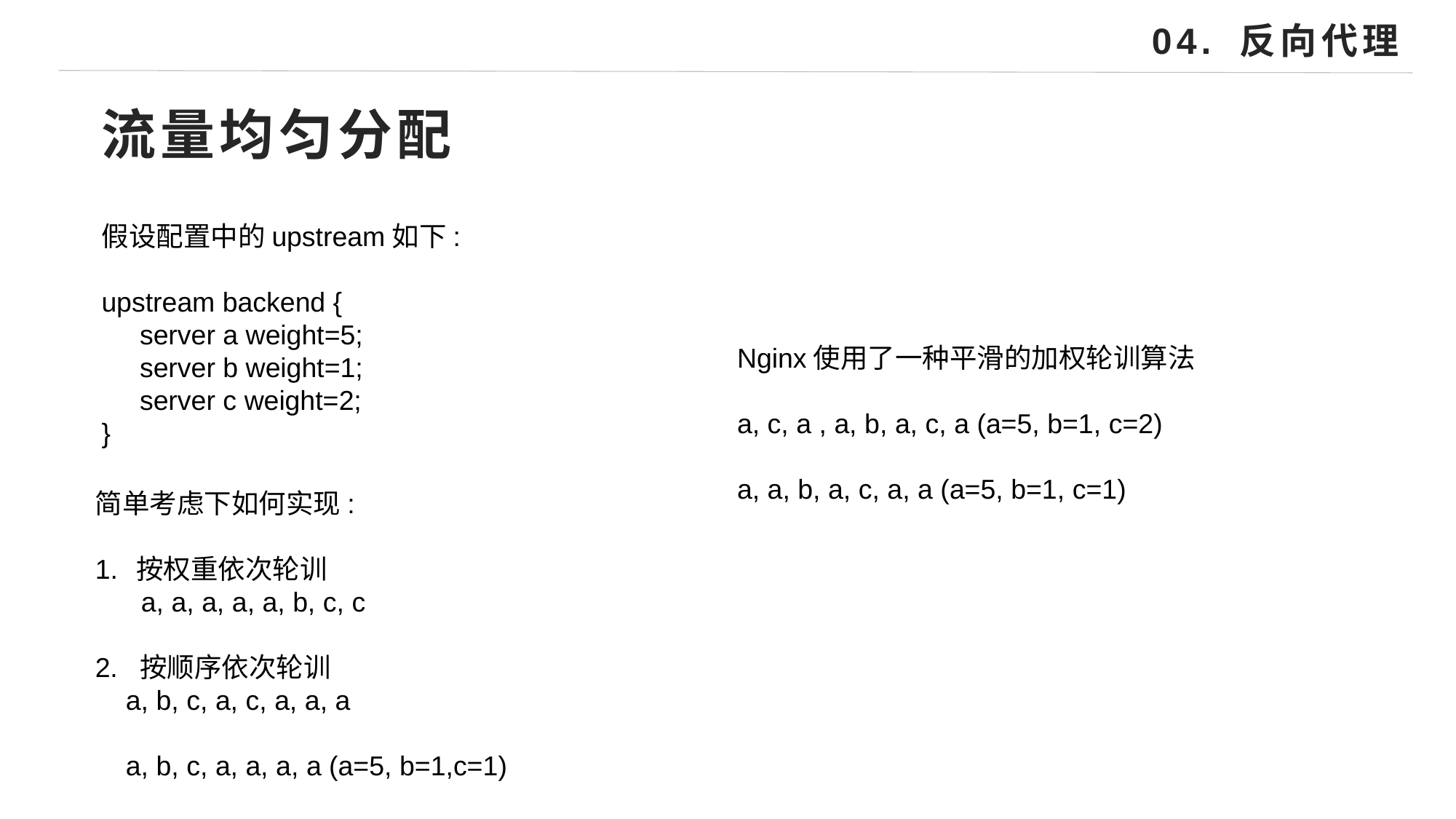

04. 反向代理
流量均匀分配
假设配置中的upstream如下:

upstream backend {
     server a weight=5;
     server b weight=1;
     server c weight=2;
}
Nginx使用了一种平滑的加权轮训算法

a, c, a , a, b, a, c, a (a=5, b=1, c=2)

a, a, b, a, c, a, a (a=5, b=1, c=1)
简单考虑下如何实现:

按权重依次轮训
      a, a, a, a, a, b, c, c

2.  按顺序依次轮训
    a, b, c, a, c, a, a, a

    a, b, c, a, a, a, a (a=5, b=1,c=1)